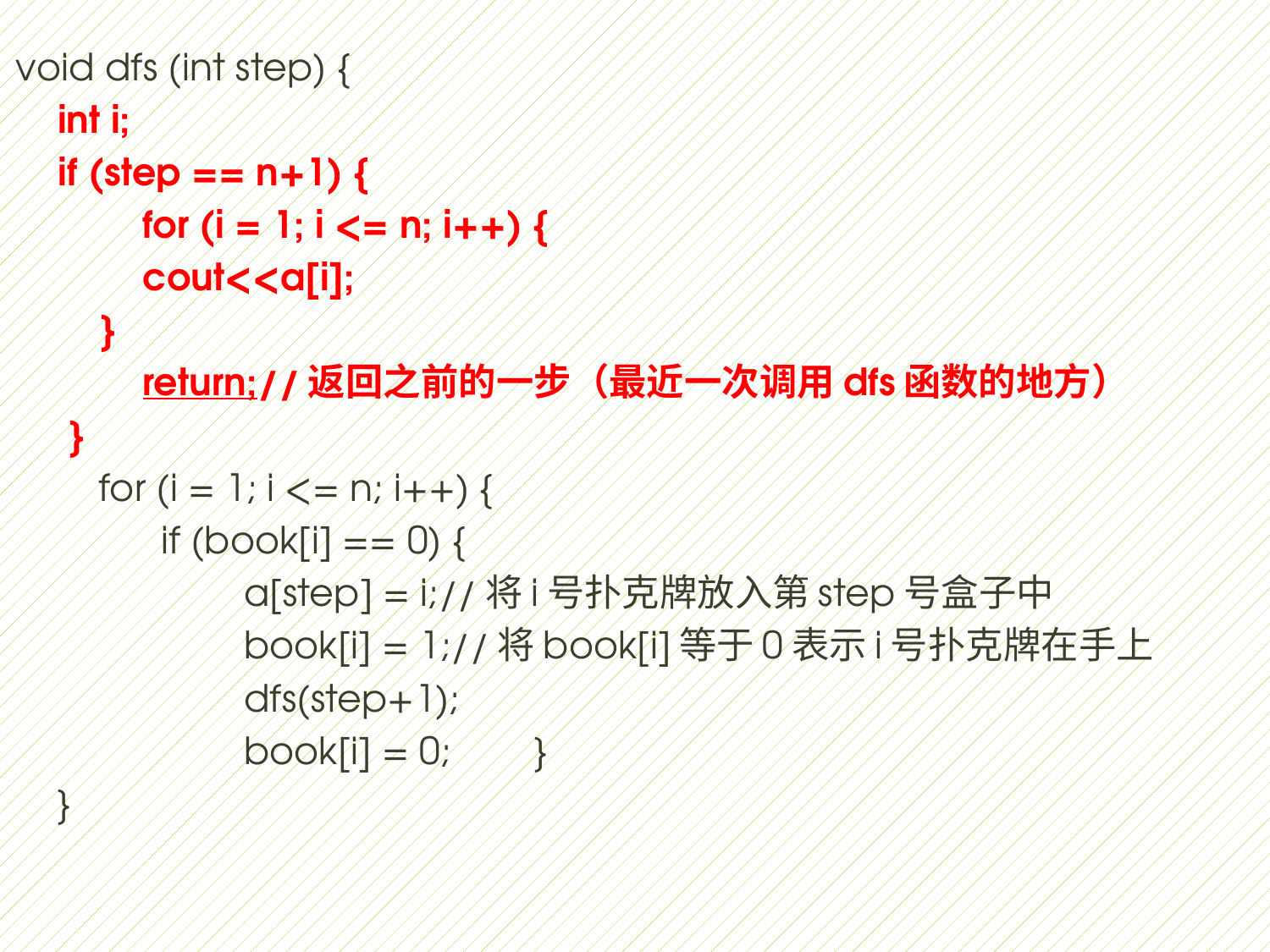

void dfs (int step) {
    int i;
    if (step == n+1) {
            for (i = 1; i <= n; i++) {
            cout<<a[i];
        }
            return;//返回之前的一步（最近一次调用dfs函数的地方）
     }
        for (i = 1; i <= n; i++) {
              if (book[i] == 0) {
                      a[step] = i;//将i号扑克牌放入第step号盒子中
                      book[i] = 1;//将book[i]等于0表示i号扑克牌在手上
                      dfs(step+1);
                      book[i] = 0;        }
    }